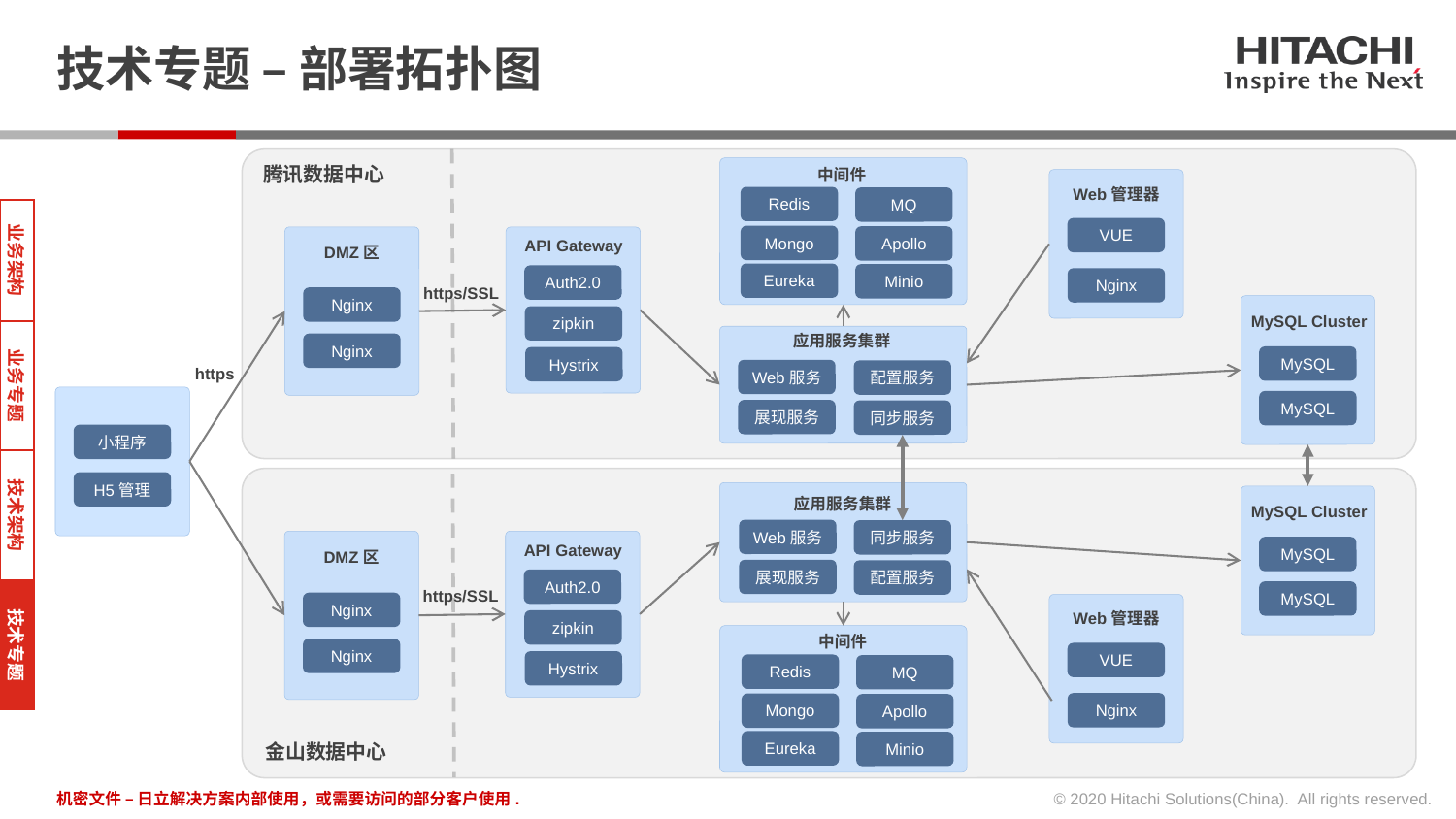

# 技术专题 – 部署拓扑图

腾讯数据中心
中间件

Web管理器
Redis
MQ
VUE
Mongo
Apollo

API Gateway
DMZ区
业务架构
Eureka
Minio
Auth2.0
Nginx
https/SSL
Nginx

MySQL Cluster
zipkin
应用服务集群

Nginx
MySQL
Hystrix
https
Web服务
配置服务
业务专题

MySQL
展现服务
同步服务
小程序

H5管理

应用服务集群

MySQL Cluster
技术架构
Web服务
同步服务

API Gateway
MySQL
DMZ区
展现服务
配置服务
Auth2.0
https/SSL
MySQL
Nginx

Web管理器
zipkin
中间件

技术专题
Nginx
VUE
Hystrix
Redis
MQ
Nginx
Mongo
Apollo
Eureka
Minio
金山数据中心